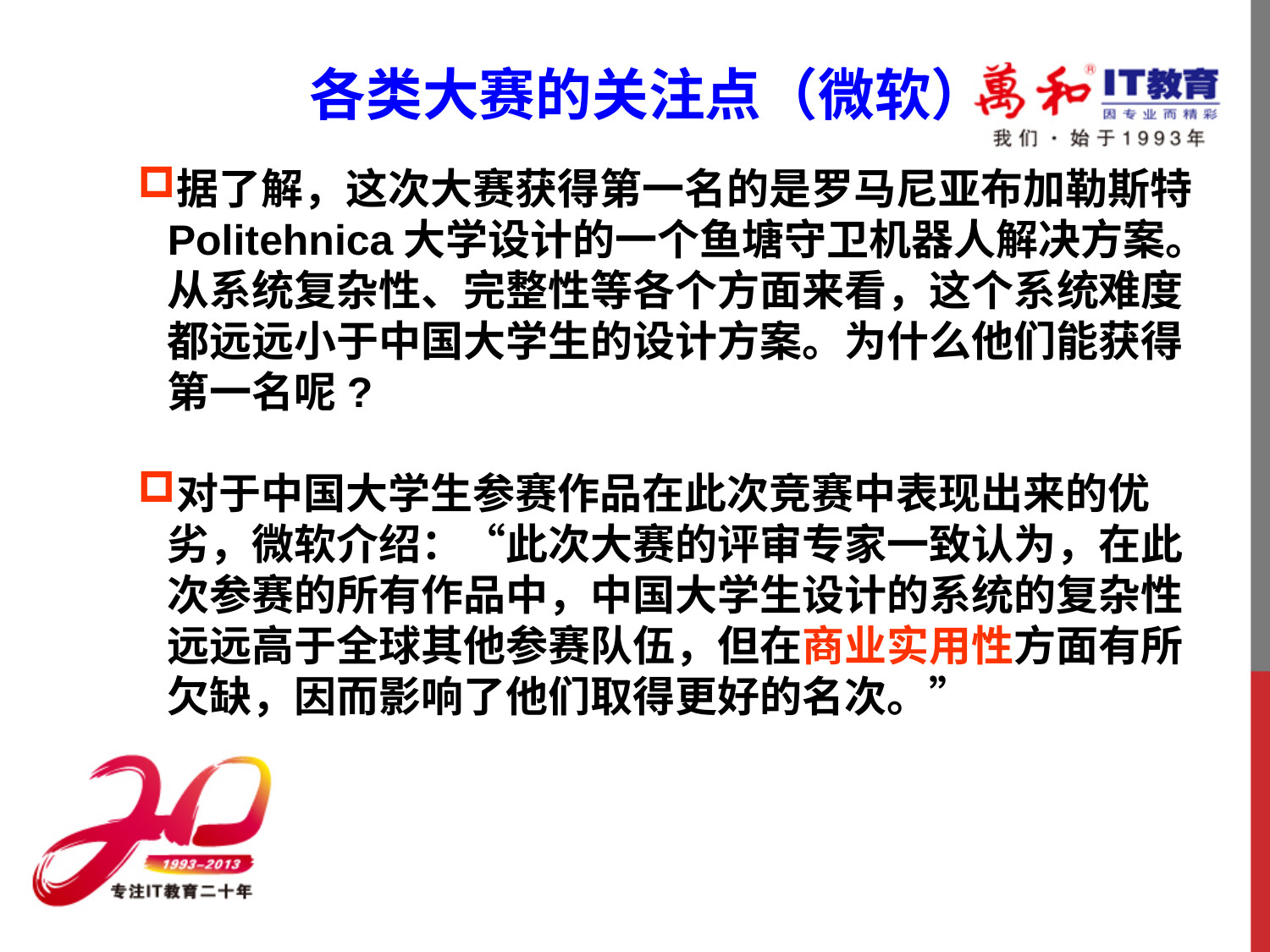

各类大赛的关注点（微软）
据了解，这次大赛获得第一名的是罗马尼亚布加勒斯特Politehnica大学设计的一个鱼塘守卫机器人解决方案。从系统复杂性、完整性等各个方面来看，这个系统难度都远远小于中国大学生的设计方案。为什么他们能获得第一名呢?

对于中国大学生参赛作品在此次竞赛中表现出来的优劣，微软介绍：“此次大赛的评审专家一致认为，在此次参赛的所有作品中，中国大学生设计的系统的复杂性远远高于全球其他参赛队伍，但在商业实用性方面有所欠缺，因而影响了他们取得更好的名次。”